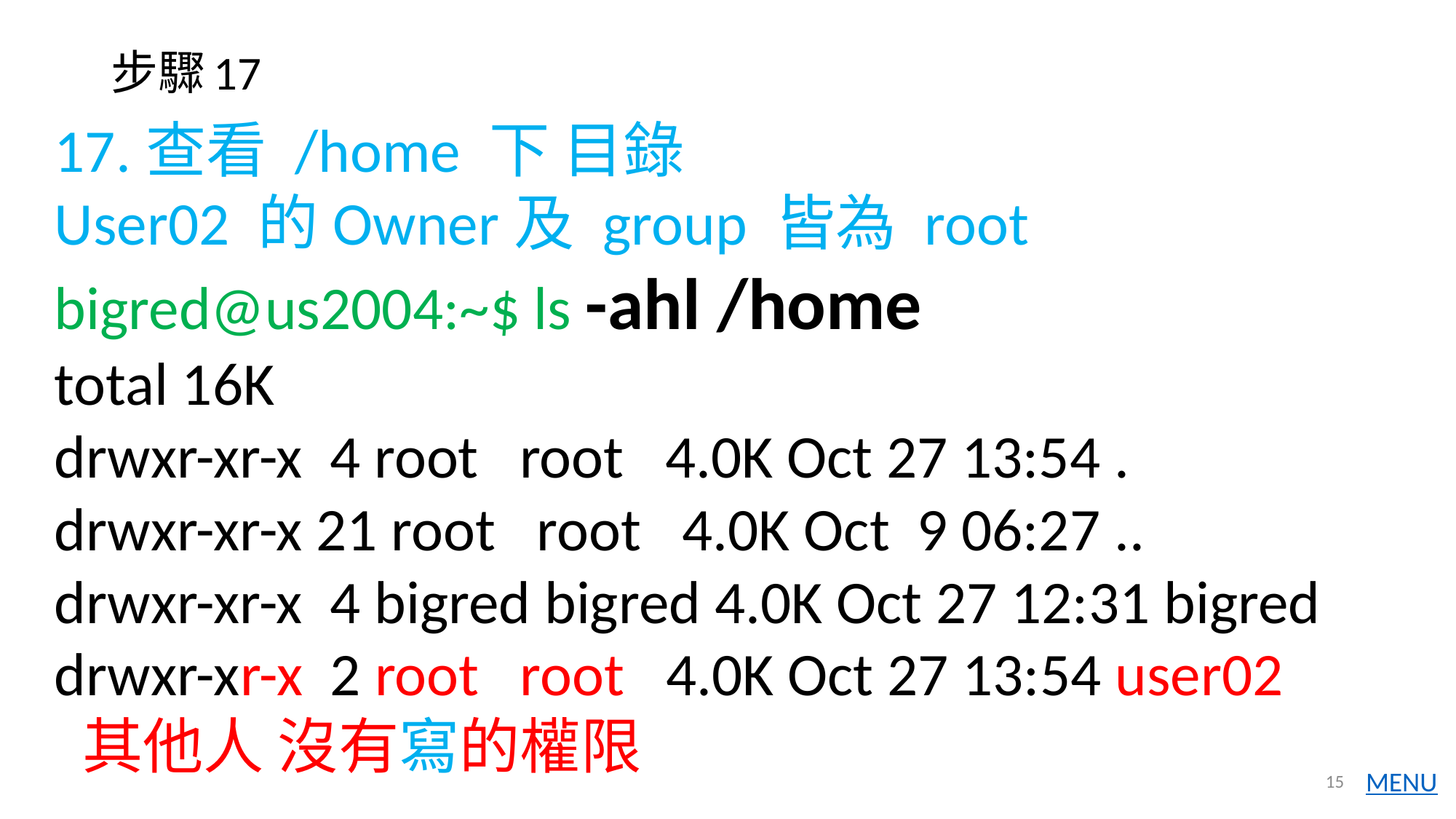

# 步驟17
17.查看 /home 下 目錄
User02 的Owner及 group 皆為 root
bigred@us2004:~$ ls -ahl /home
total 16K
drwxr-xr-x  4 root   root   4.0K Oct 27 13:54 .
drwxr-xr-x 21 root   root   4.0K Oct  9 06:27 ..
drwxr-xr-x  4 bigred bigred 4.0K Oct 27 12:31 bigred
drwxr-xr-x  2 root   root   4.0K Oct 27 13:54 user02
 其他人 沒有寫的權限
15